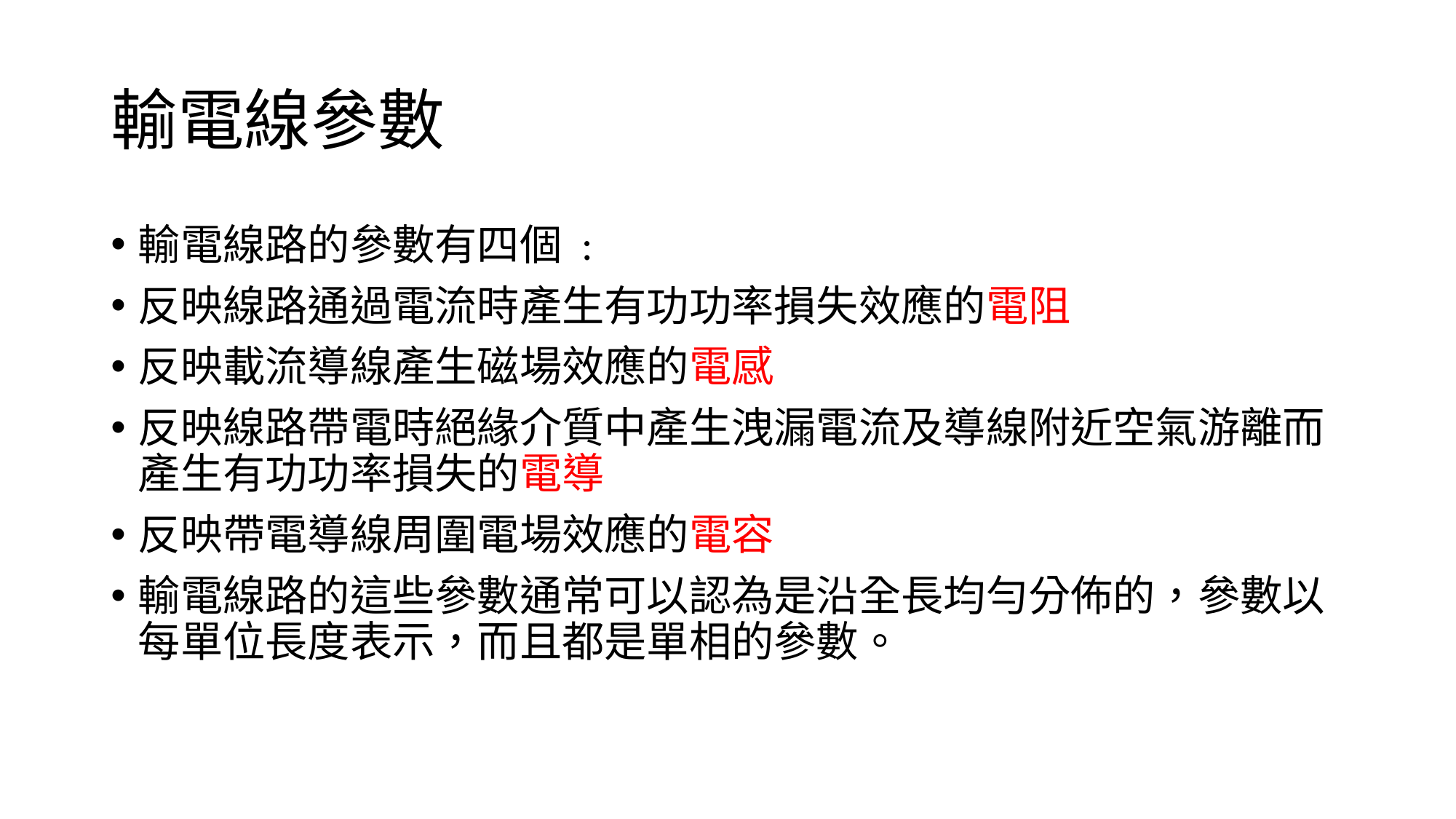

# 輸電線參數
輸電線路的參數有四個 :
反映線路通過電流時產生有功功率損失效應的電阻
反映載流導線產生磁場效應的電感
反映線路帶電時絕緣介質中產生洩漏電流及導線附近空氣游離而產生有功功率損失的電導
反映帶電導線周圍電場效應的電容
輸電線路的這些參數通常可以認為是沿全長均勻分佈的，參數以每單位長度表示，而且都是單相的參數。